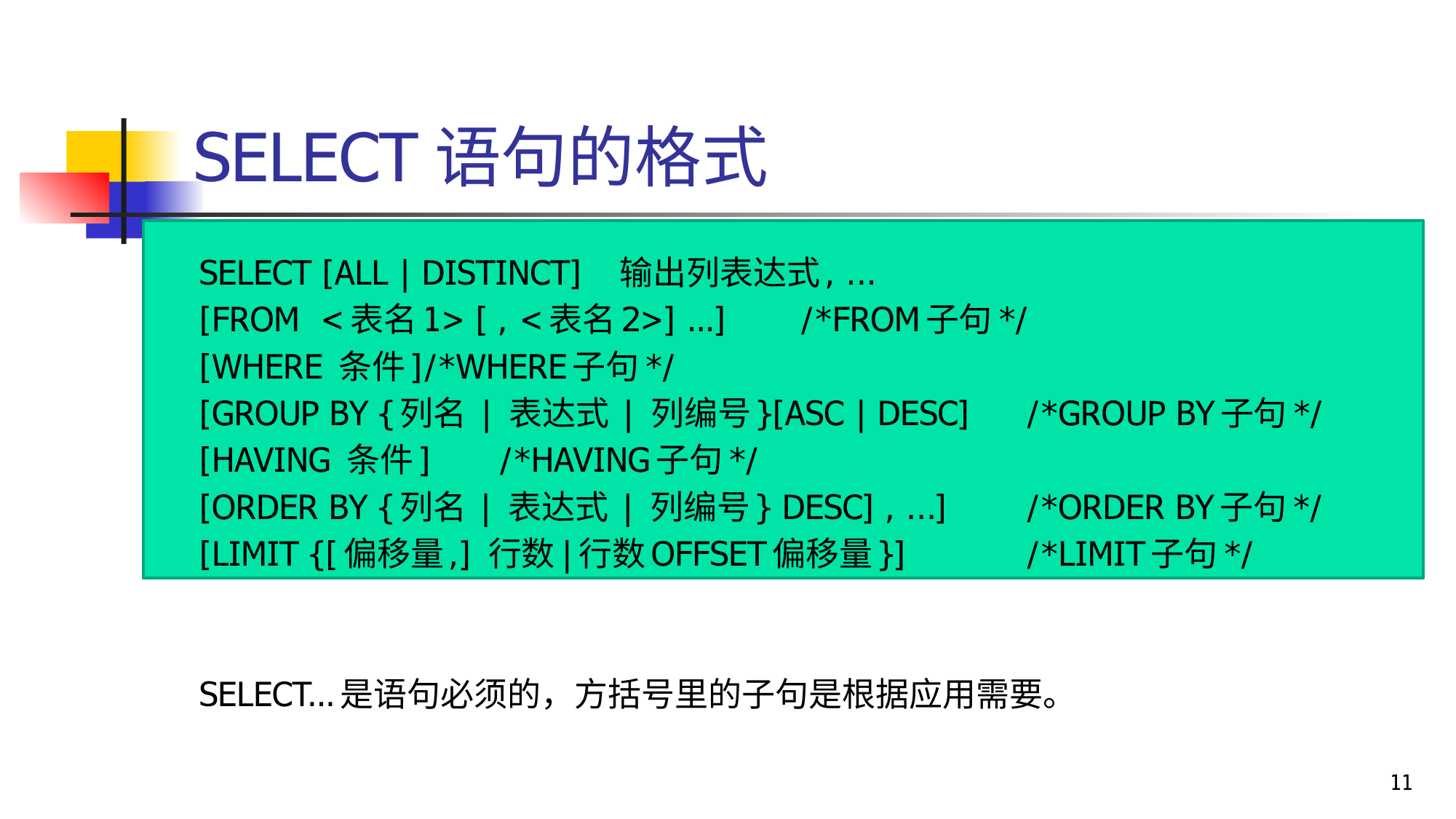

# SELECT语句的格式

SELECT [ALL | DISTINCT]   输出列表达式, ...
[FROM  <表名1> [ , <表名2>] …]				/*FROM子句*/
[WHERE 条件]										/*WHERE子句*/
[GROUP BY {列名 | 表达式 | 列编号}[ASC | DESC]		/*GROUP BY子句*/
[HAVING 条件]						/*HAVING子句*/
[ORDER BY {列名 | 表达式 | 列编号} DESC] , ...]		/*ORDER BY子句*/
[LIMIT {[偏移量,] 行数|行数OFFSET偏移量}]		/*LIMIT子句*/

SELECT…是语句必须的，方括号里的子句是根据应用需要。

11